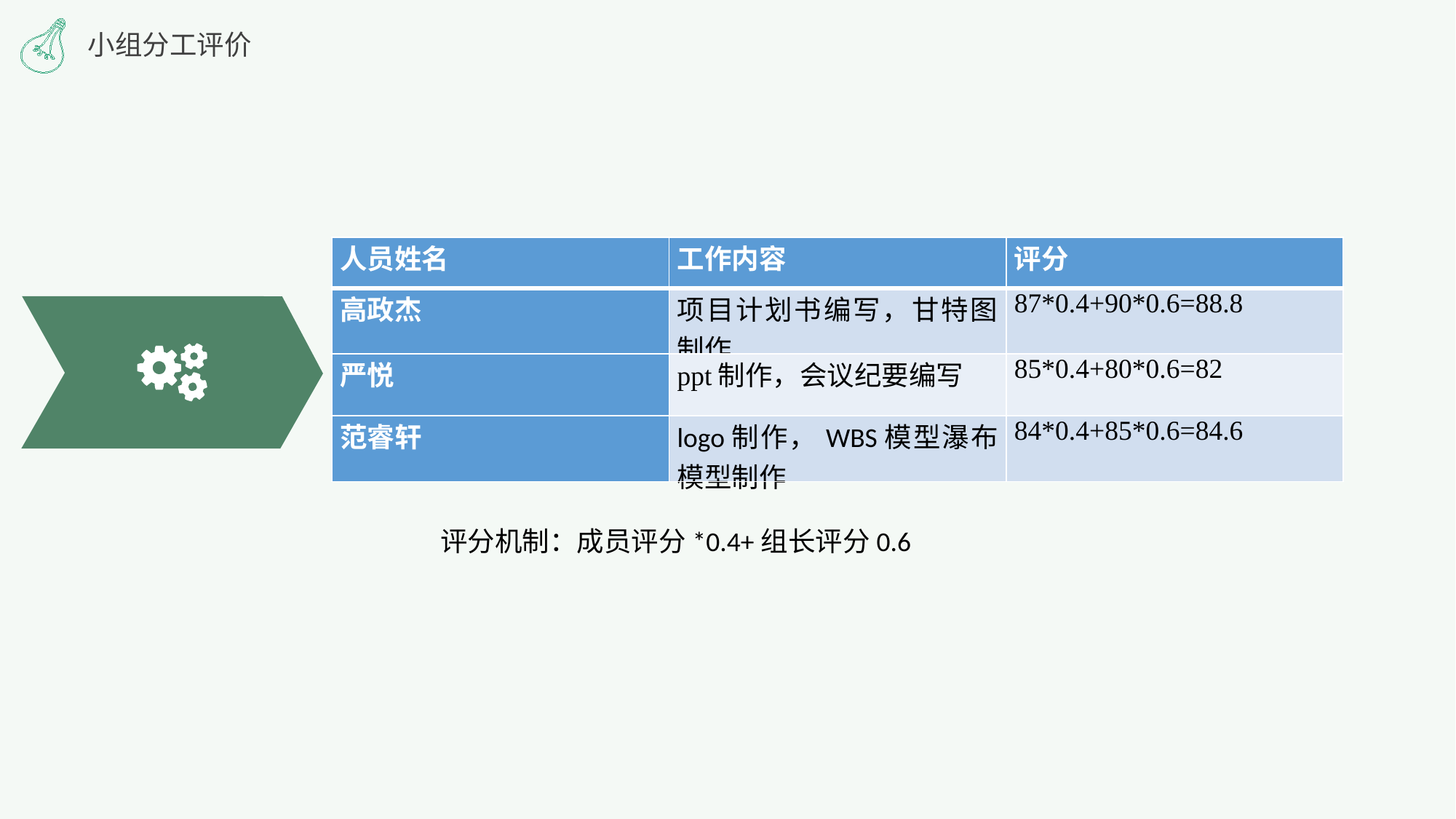

小组分工评价
| 人员姓名 | 工作内容 | 评分 |
| --- | --- | --- |
| 高政杰 | 项目计划书编写，甘特图制作 | 87\*0.4+90\*0.6=88.8 |
| 严悦 | ppt制作，会议纪要编写 | 85\*0.4+80\*0.6=82 |
| 范睿轩 | logo制作，WBS模型瀑布模型制作 | 84\*0.4+85\*0.6=84.6 |

评分机制：成员评分*0.4+组长评分0.6